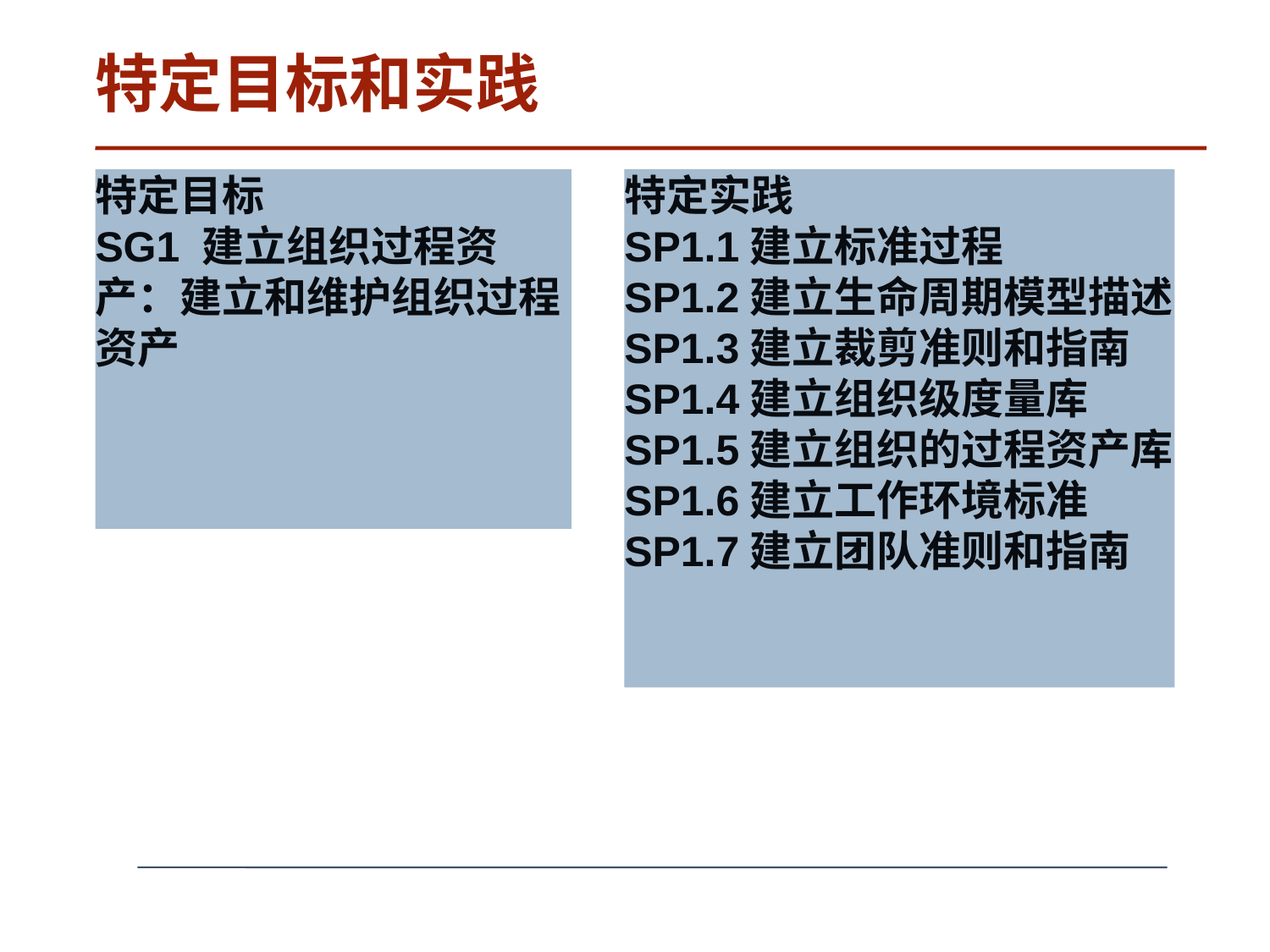

# 特定目标和实践
特定目标
SG1 建立组织过程资产：建立和维护组织过程资产
特定实践
SP1.1建立标准过程
SP1.2建立生命周期模型描述
SP1.3建立裁剪准则和指南
SP1.4建立组织级度量库
SP1.5建立组织的过程资产库
SP1.6建立工作环境标准
SP1.7建立团队准则和指南